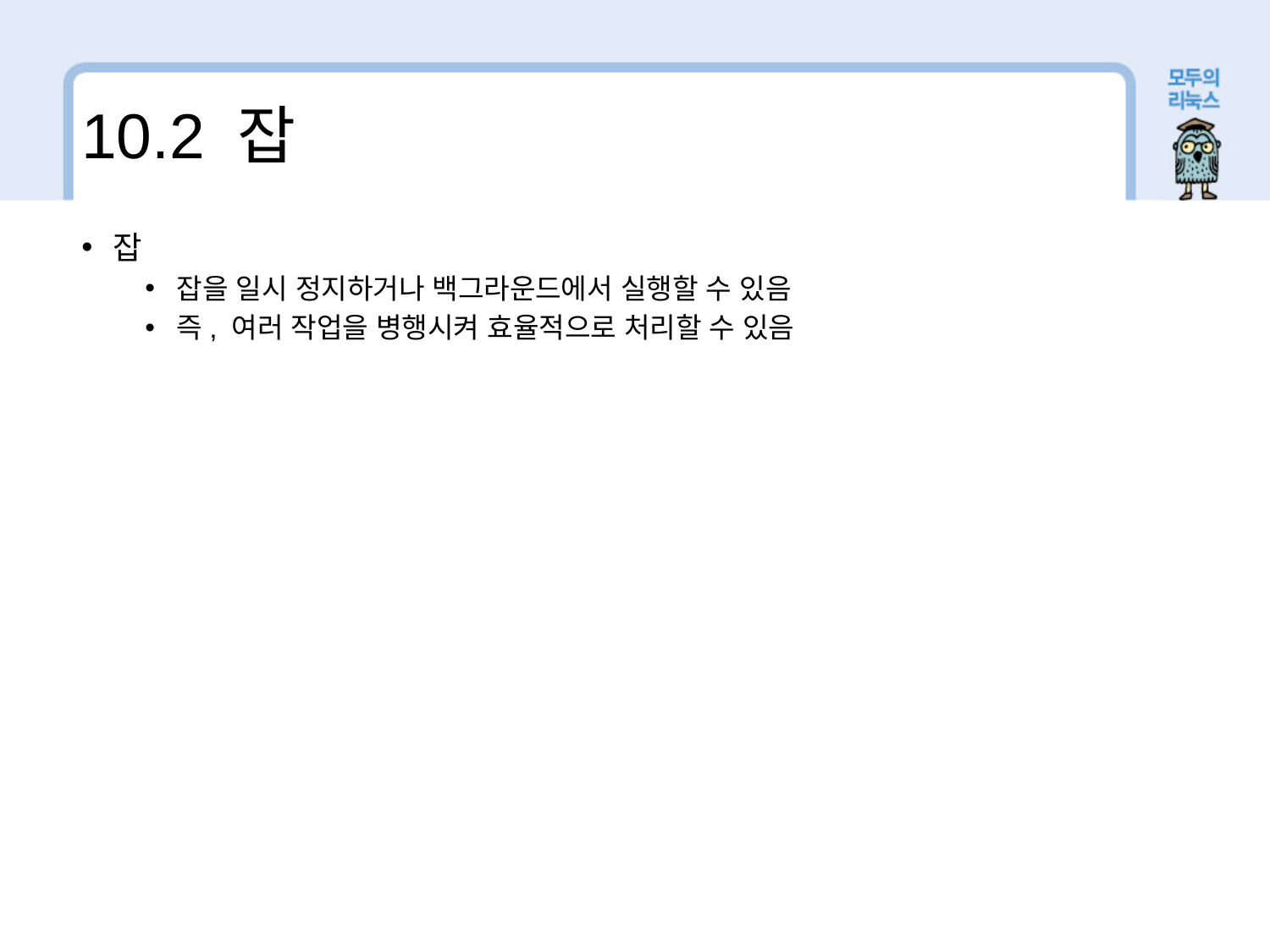

10.2 잡
잡
잡을 일시 정지하거나 백그라운드에서 실행할 수 있음
즉, 여러 작업을 병행시켜 효율적으로 처리할 수 있음